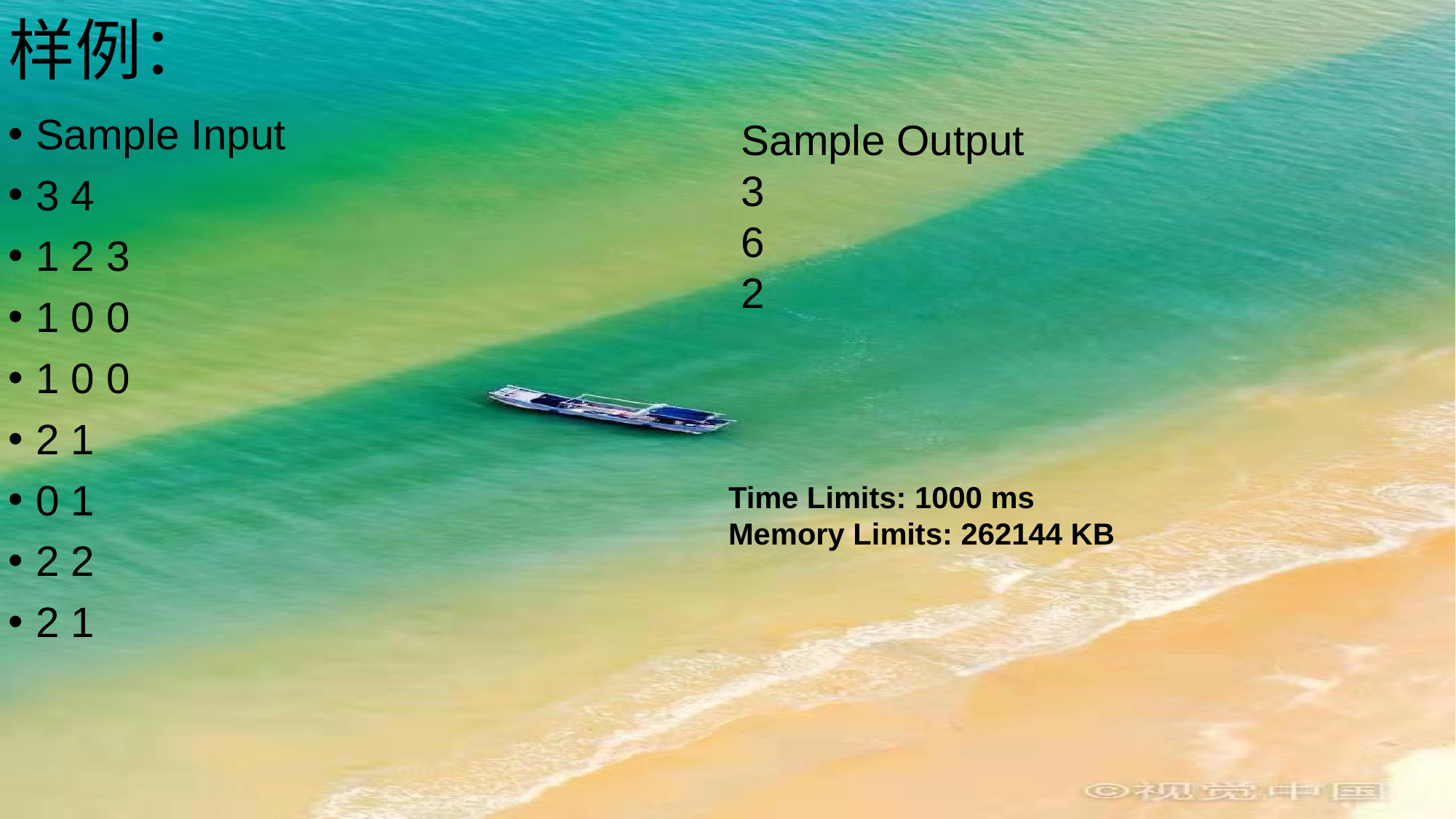

# 样例：
Sample Input
3 4
1 2 3
1 0 0
1 0 0
2 1
0 1
2 2
2 1
Sample Output
3
6
2
Time Limits: 1000 ms
Memory Limits: 262144 KB